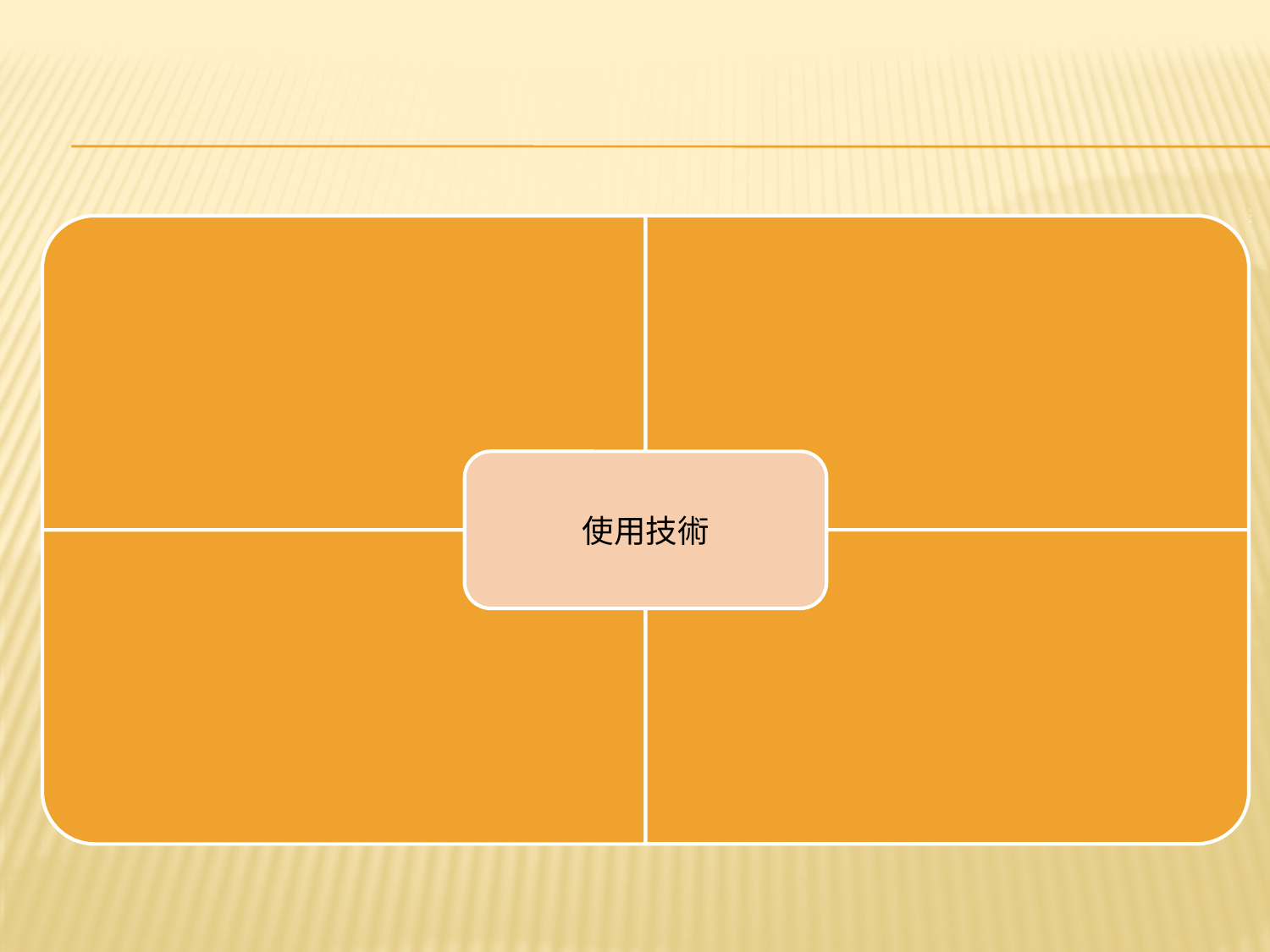

使用技術
HTML5
CSS
JavaScript
Facebook
Share button